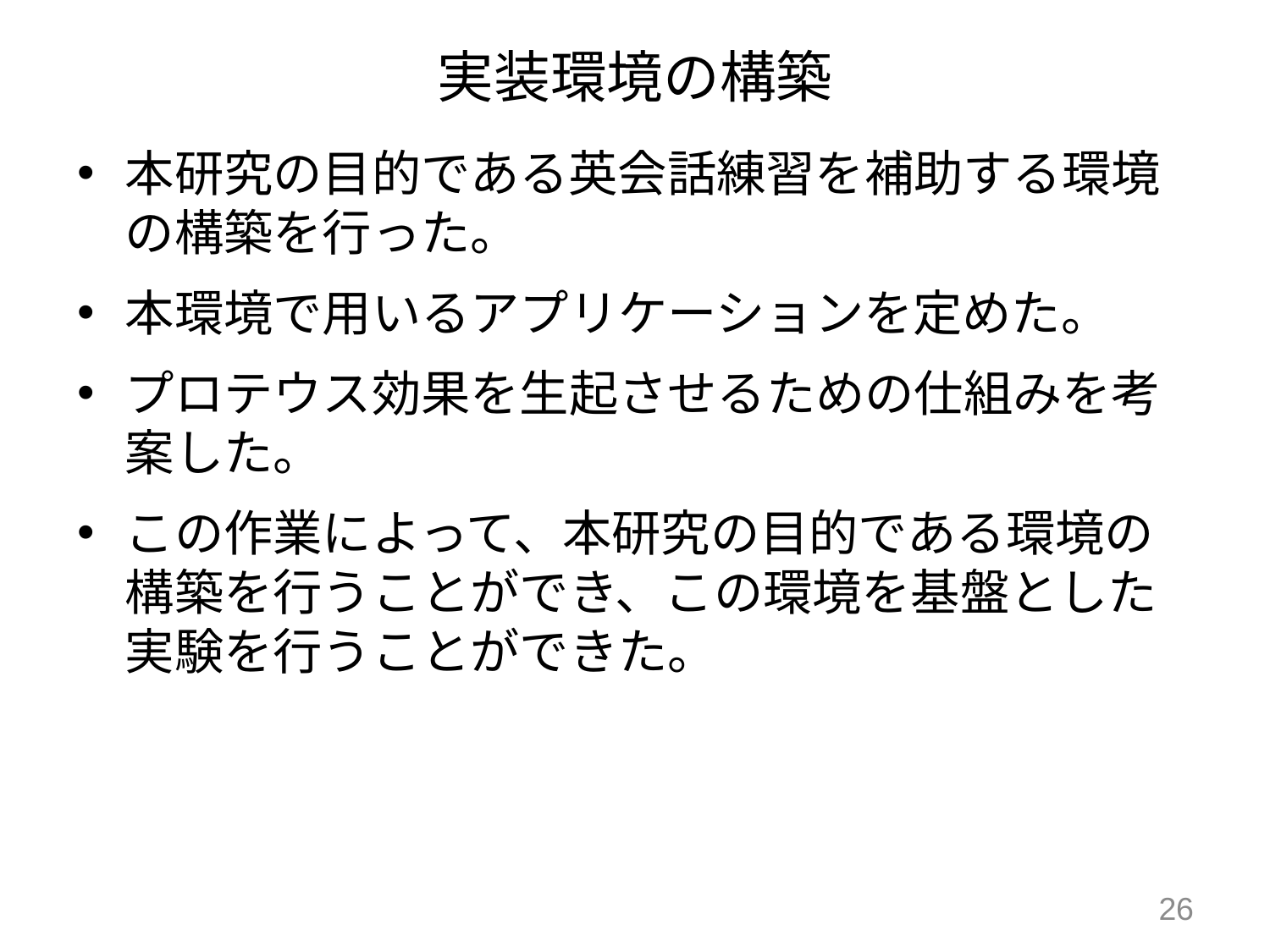

# 実装環境の構築
本研究の目的である英会話練習を補助する環境の構築を行った。
本環境で用いるアプリケーションを定めた。
プロテウス効果を生起させるための仕組みを考案した。
この作業によって、本研究の目的である環境の構築を行うことができ、この環境を基盤とした実験を行うことができた。
26